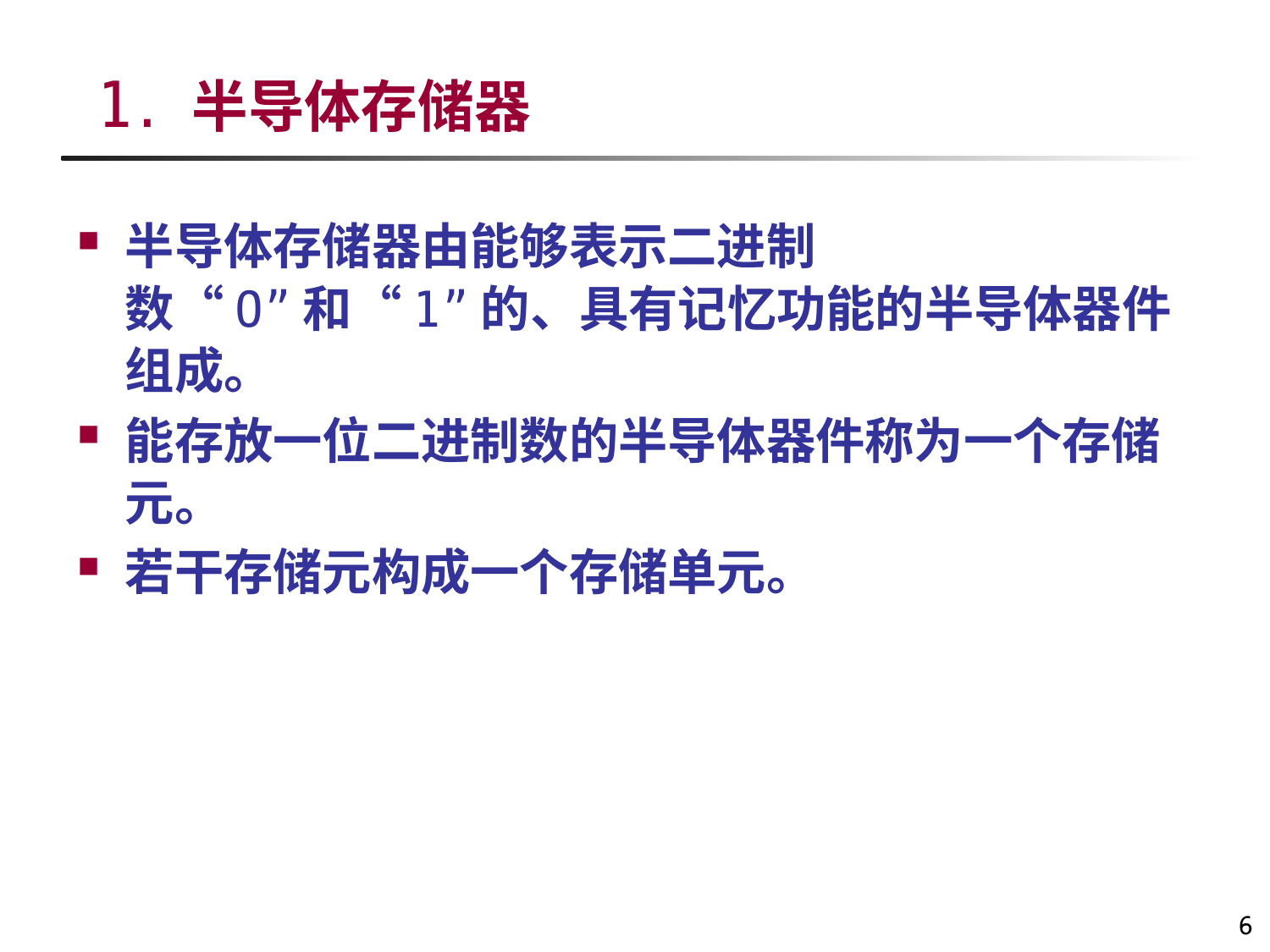

# 1. 半导体存储器
半导体存储器由能够表示二进制数“0”和“1”的、具有记忆功能的半导体器件组成。
能存放一位二进制数的半导体器件称为一个存储元。
若干存储元构成一个存储单元。
6